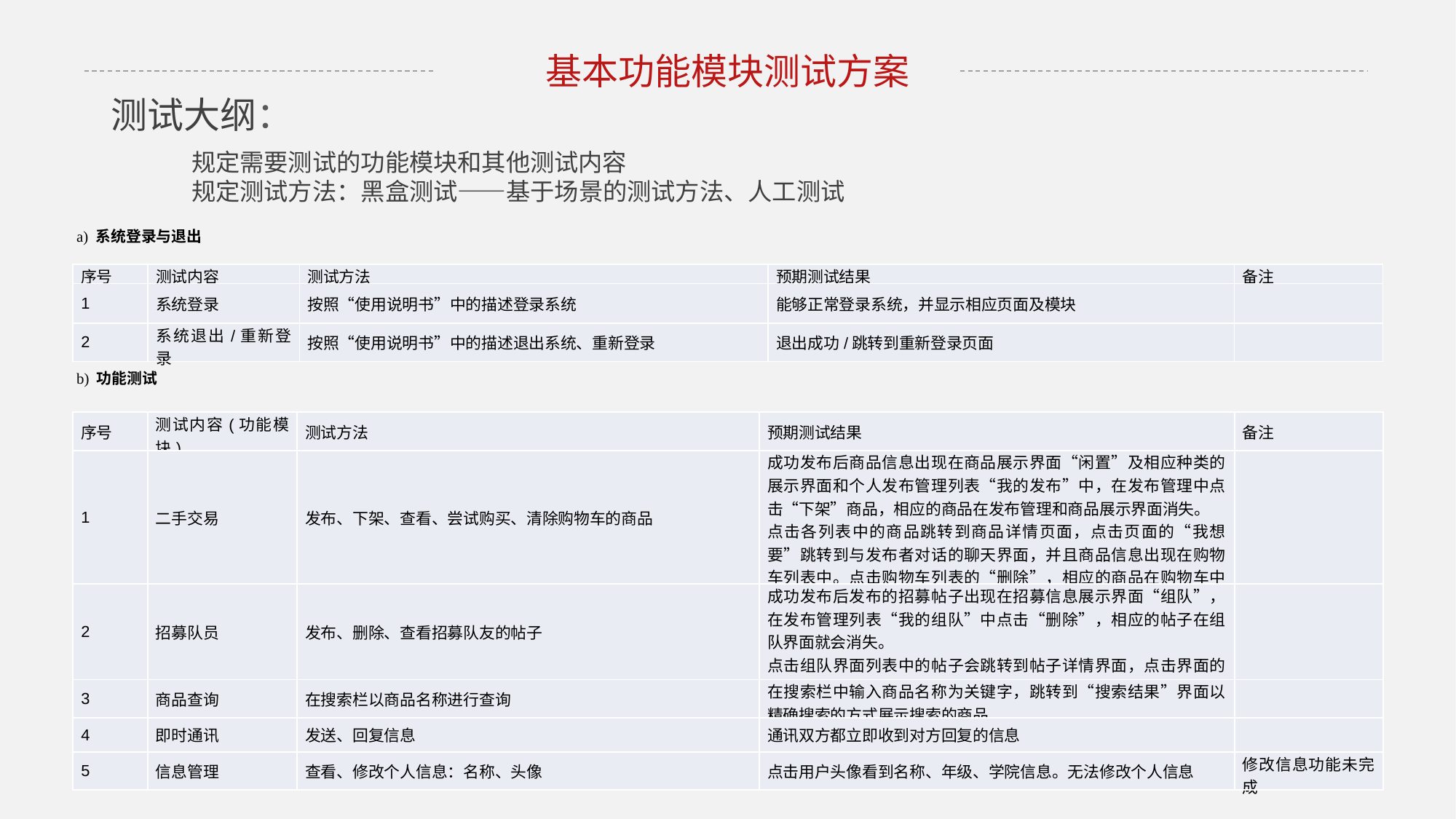

基本功能模块测试方案
测试大纲：
规定需要测试的功能模块和其他测试内容
规定测试方法：黑盒测试——基于场景的测试方法、人工测试

a) 系统登录与退出
| 序号 | 测试内容 | 测试方法 | 预期测试结果 | 备注 |
| --- | --- | --- | --- | --- |
| 1 | 系统登录 | 按照“使用说明书”中的描述登录系统 | 能够正常登录系统，并显示相应页面及模块 |  |
| 2 | 系统退出/重新登录 | 按照“使用说明书”中的描述退出系统、重新登录 | 退出成功/跳转到重新登录页面 |  |
b) 功能测试
| 序号 | 测试内容(功能模块) | 测试方法 | 预期测试结果 | 备注 |
| --- | --- | --- | --- | --- |
| 1 | 二手交易 | 发布、下架、查看、尝试购买、清除购物车的商品 | 成功发布后商品信息出现在商品展示界面“闲置”及相应种类的展示界面和个人发布管理列表“我的发布”中，在发布管理中点击“下架”商品，相应的商品在发布管理和商品展示界面消失。 点击各列表中的商品跳转到商品详情页面，点击页面的“我想要”跳转到与发布者对话的聊天界面，并且商品信息出现在购物车列表中。点击购物车列表的“删除”，相应的商品在购物车中消失。 |  |
| 2 | 招募队员 | 发布、删除、查看招募队友的帖子 | 成功发布后发布的招募帖子出现在招募信息展示界面“组队”，在发布管理列表“我的组队”中点击“删除”，相应的帖子在组队界面就会消失。 点击组队界面列表中的帖子会跳转到帖子详情界面，点击界面的“有兴趣”按钮跳转到与发布者对话的聊天界面 |  |
| 3 | 商品查询 | 在搜索栏以商品名称进行查询 | 在搜索栏中输入商品名称为关键字，跳转到“搜索结果”界面以精确搜索的方式展示搜索的商品 |  |
| 4 | 即时通讯 | 发送、回复信息 | 通讯双方都立即收到对方回复的信息 |  |
| 5 | 信息管理 | 查看、修改个人信息：名称、头像 | 点击用户头像看到名称、年级、学院信息。无法修改个人信息 | 修改信息功能未完成 |